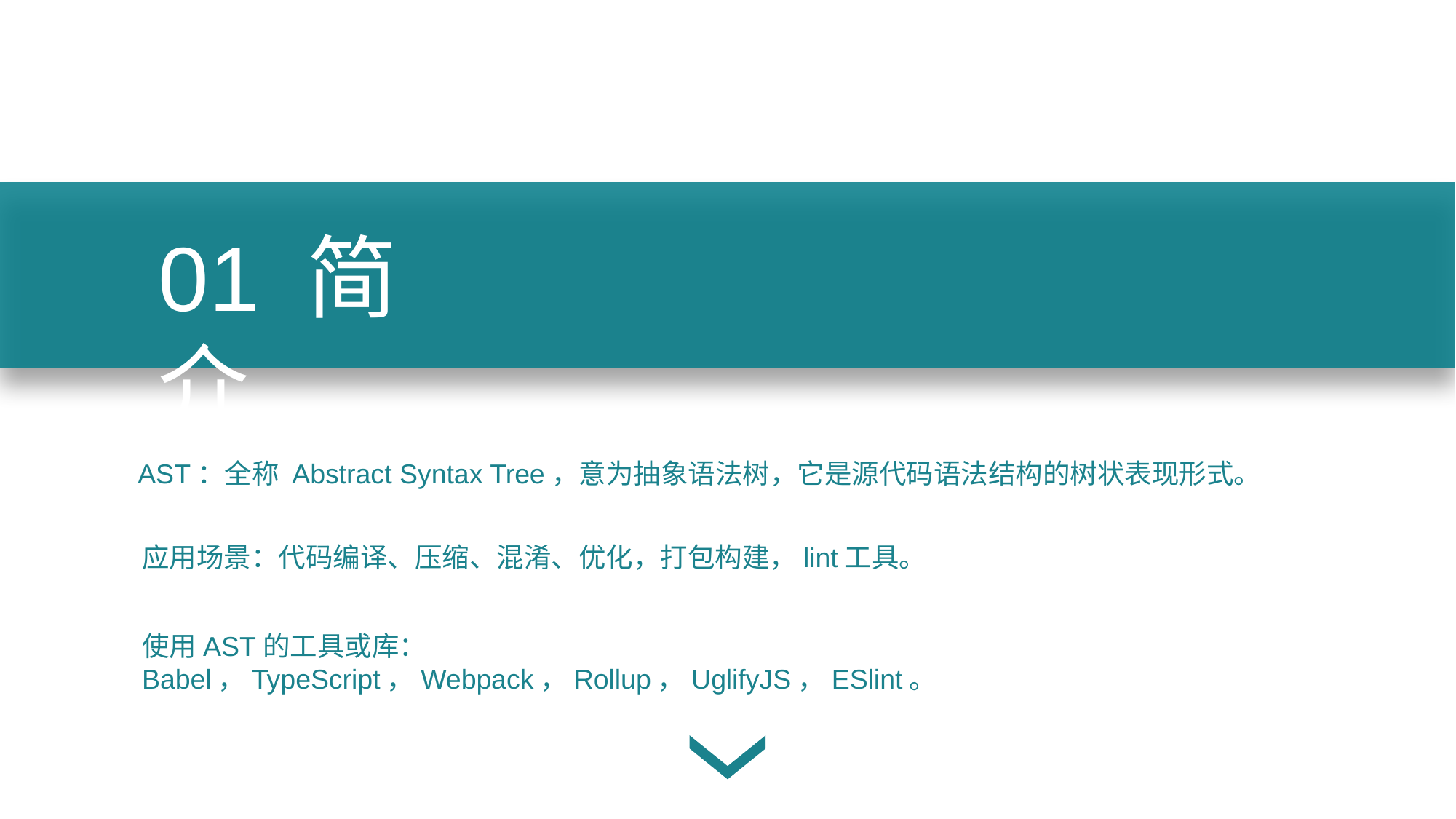

01 简介
AST：全称 Abstract Syntax Tree，意为抽象语法树，它是源代码语法结构的树状表现形式。
应用场景：代码编译、压缩、混淆、优化，打包构建，lint工具。
使用AST的工具或库：Babel，TypeScript，Webpack，Rollup，UglifyJS，ESlint。